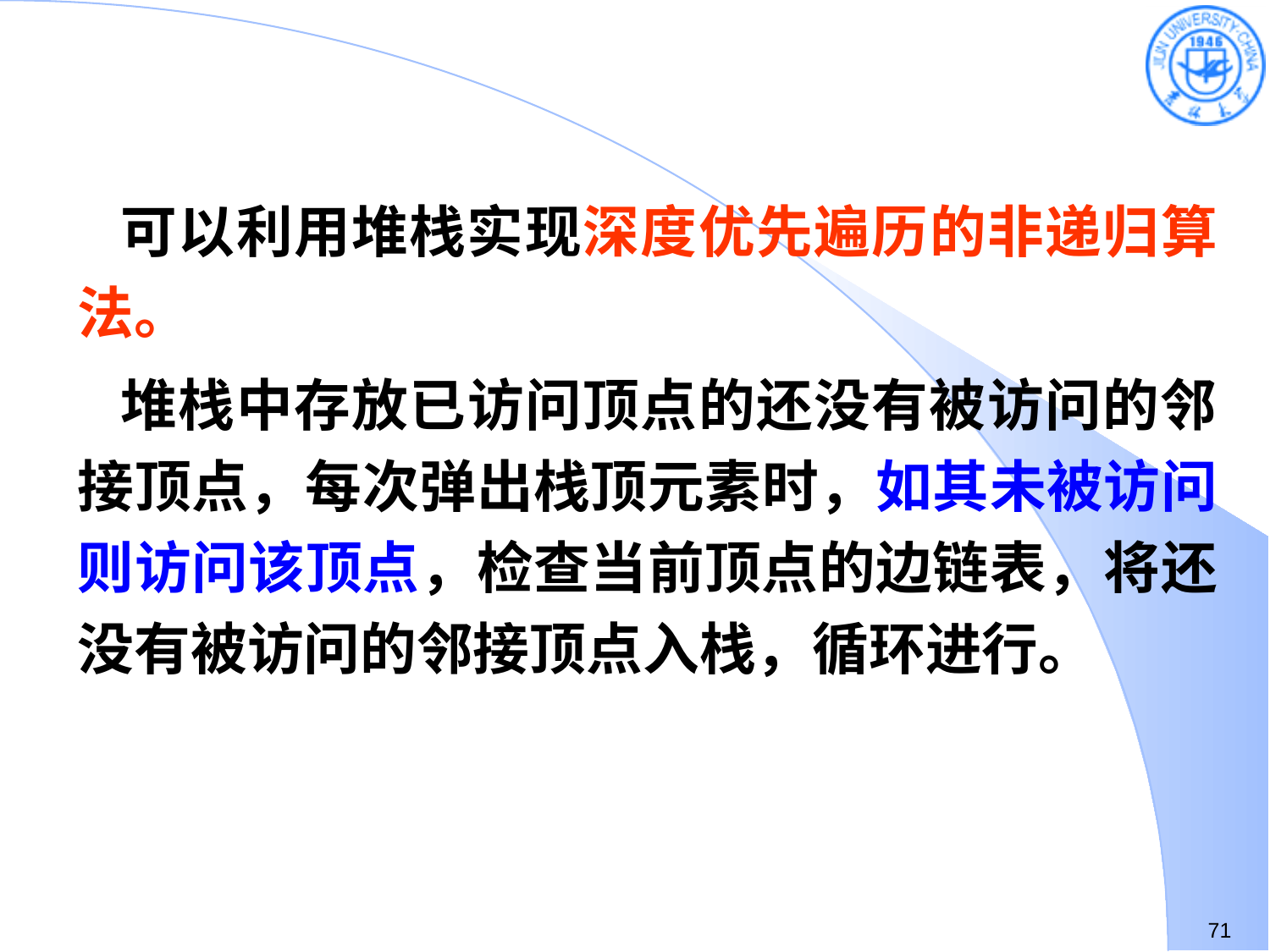

可以利用堆栈实现深度优先遍历的非递归算法。
  堆栈中存放已访问顶点的还没有被访问的邻接顶点，每次弹出栈顶元素时，如其未被访问则访问该顶点，检查当前顶点的边链表，将还没有被访问的邻接顶点入栈，循环进行。